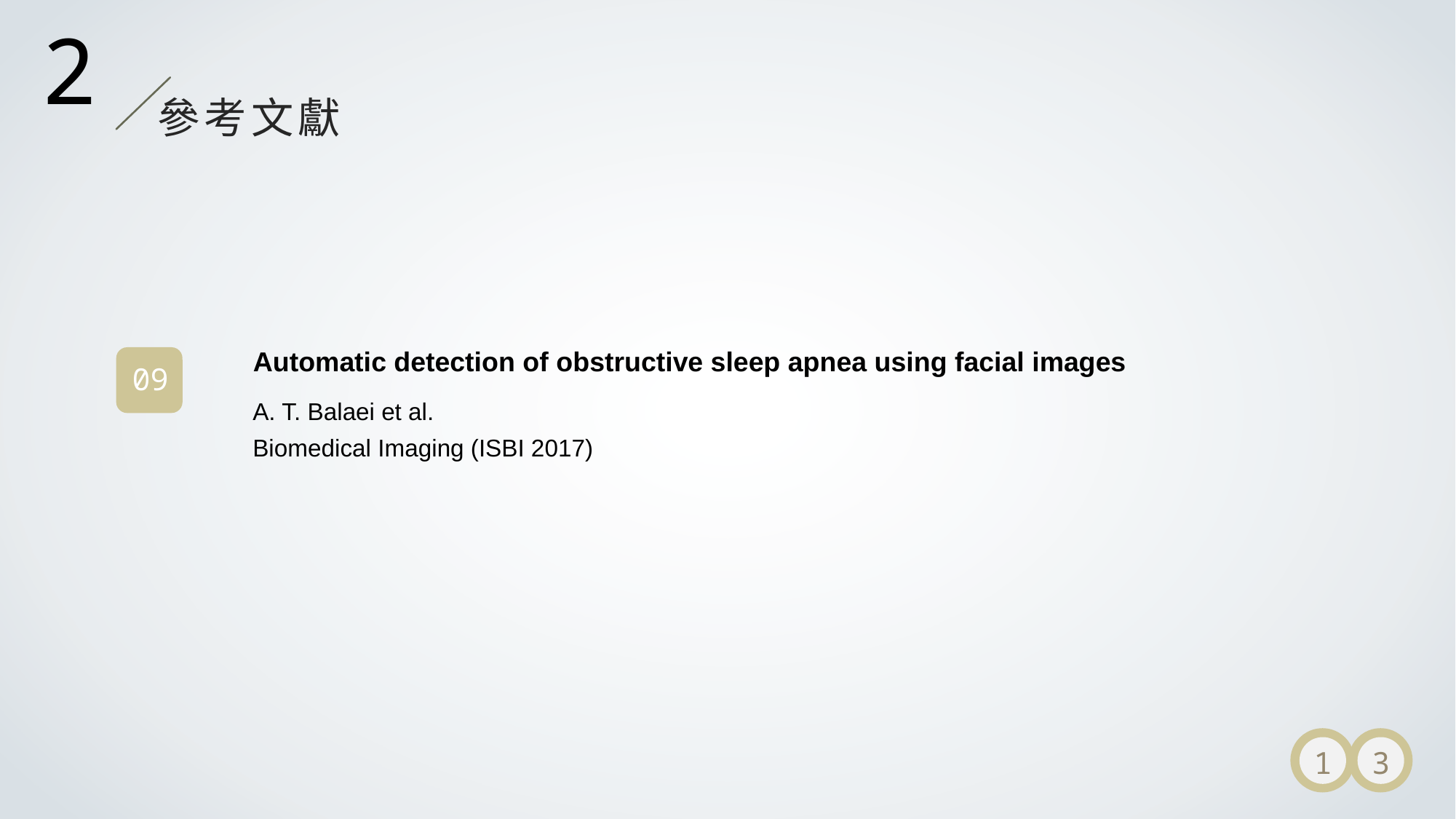

2
參考文獻
Automatic detection of obstructive sleep apnea using facial images
A. T. Balaei et al.
Biomedical Imaging (ISBI 2017)

09

1

3